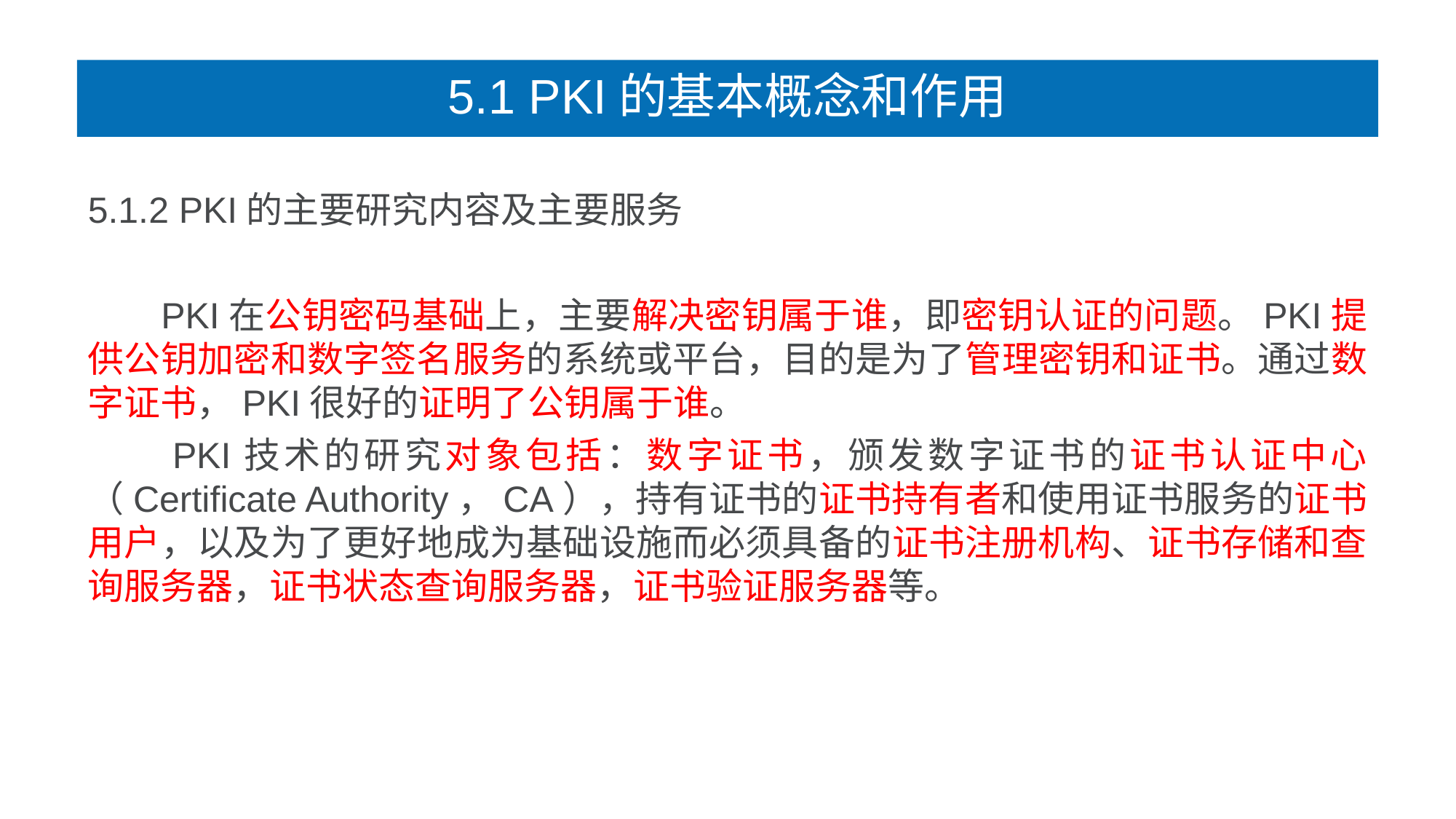

# 5.1 PKI的基本概念和作用
5.1.2 PKI的主要研究内容及主要服务

       PKI在公钥密码基础上，主要解决密钥属于谁，即密钥认证的问题。PKI提供公钥加密和数字签名服务的系统或平台，目的是为了管理密钥和证书。通过数字证书，PKI很好的证明了公钥属于谁。
      PKI技术的研究对象包括：数字证书，颁发数字证书的证书认证中心（Certificate Authority，CA），持有证书的证书持有者和使用证书服务的证书用户，以及为了更好地成为基础设施而必须具备的证书注册机构、证书存储和查询服务器，证书状态查询服务器，证书验证服务器等。